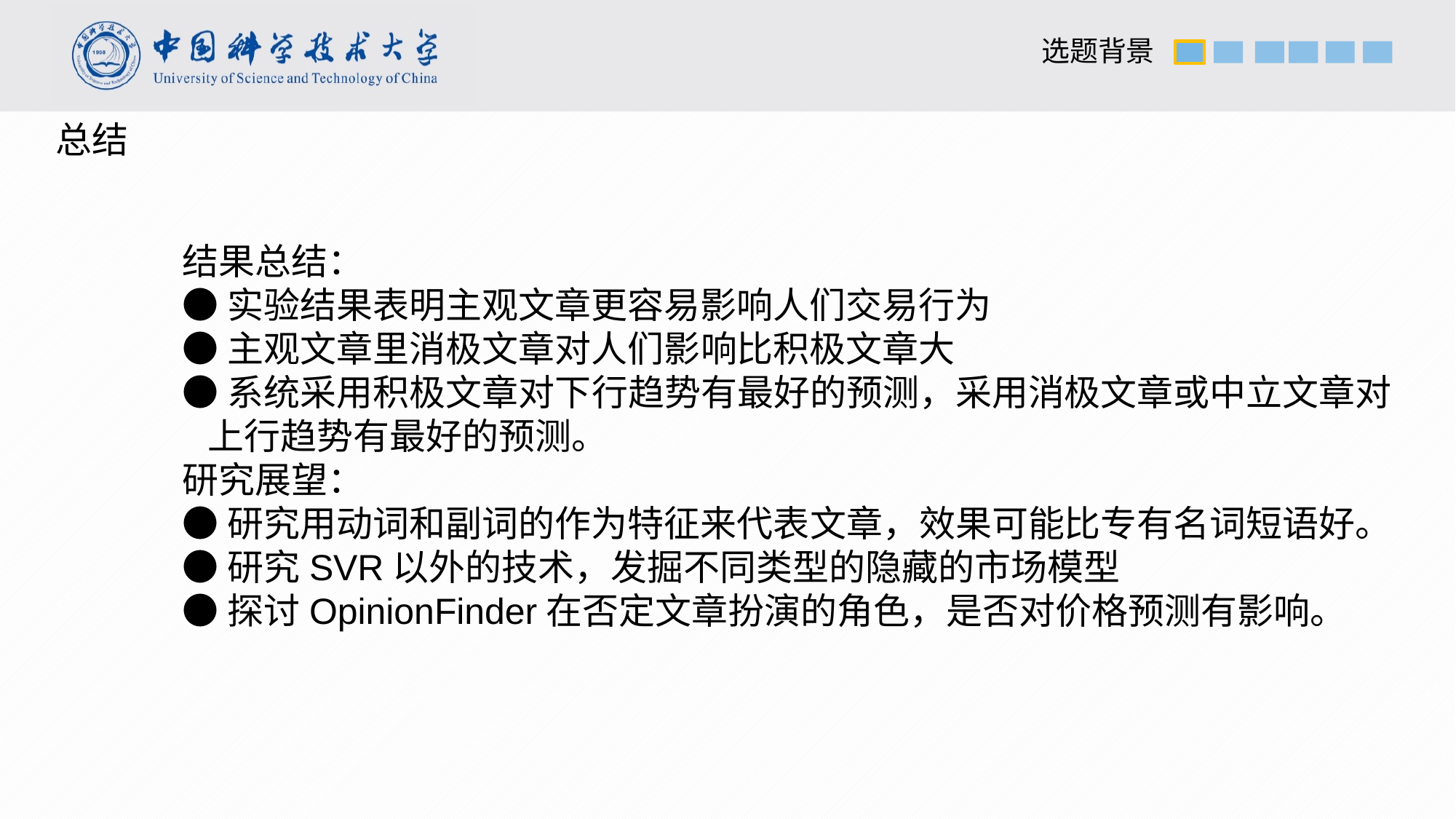

选题背景

总结
结果总结：
●实验结果表明主观文章更容易影响人们交易行为
●主观文章里消极文章对人们影响比积极文章大
●系统采用积极文章对下行趋势有最好的预测，采用消极文章或中立文章对
  上行趋势有最好的预测。
研究展望：
●研究用动词和副词的作为特征来代表文章，效果可能比专有名词短语好。
●研究SVR以外的技术，发掘不同类型的隐藏的市场模型
●探讨OpinionFinder在否定文章扮演的角色，是否对价格预测有影响。